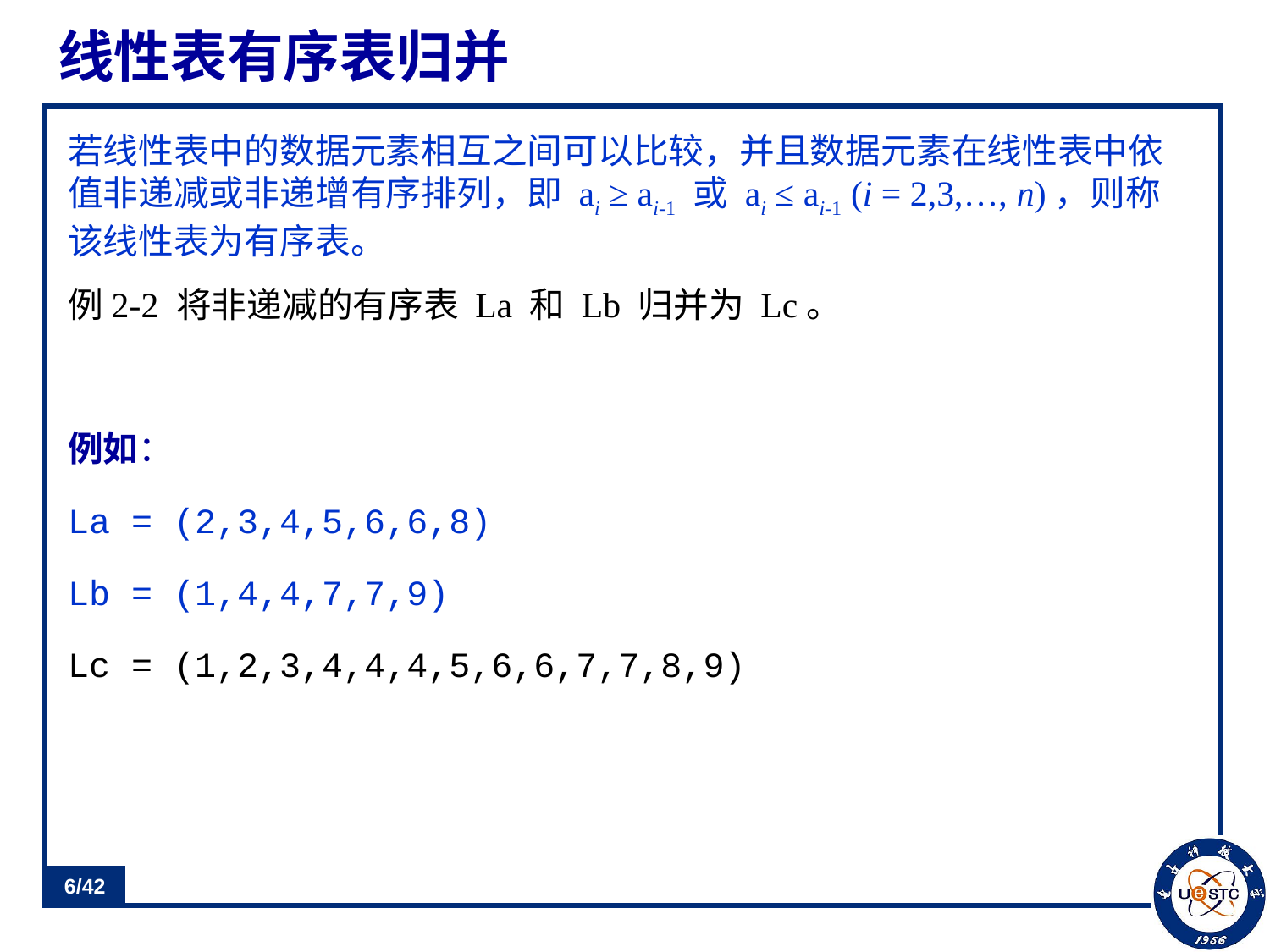

# 线性表有序表归并
若线性表中的数据元素相互之间可以比较，并且数据元素在线性表中依值非递减或非递增有序排列，即 ai ≥ ai-1 或 ai ≤ ai-1 (i = 2,3,…, n)，则称该线性表为有序表。
例2-2 将非递减的有序表 La 和 Lb 归并为 Lc。

例如：
La = (2,3,4,5,6,6,8)
Lb = (1,4,4,7,7,9)
Lc = (1,2,3,4,4,4,5,6,6,7,7,8,9)
6/42